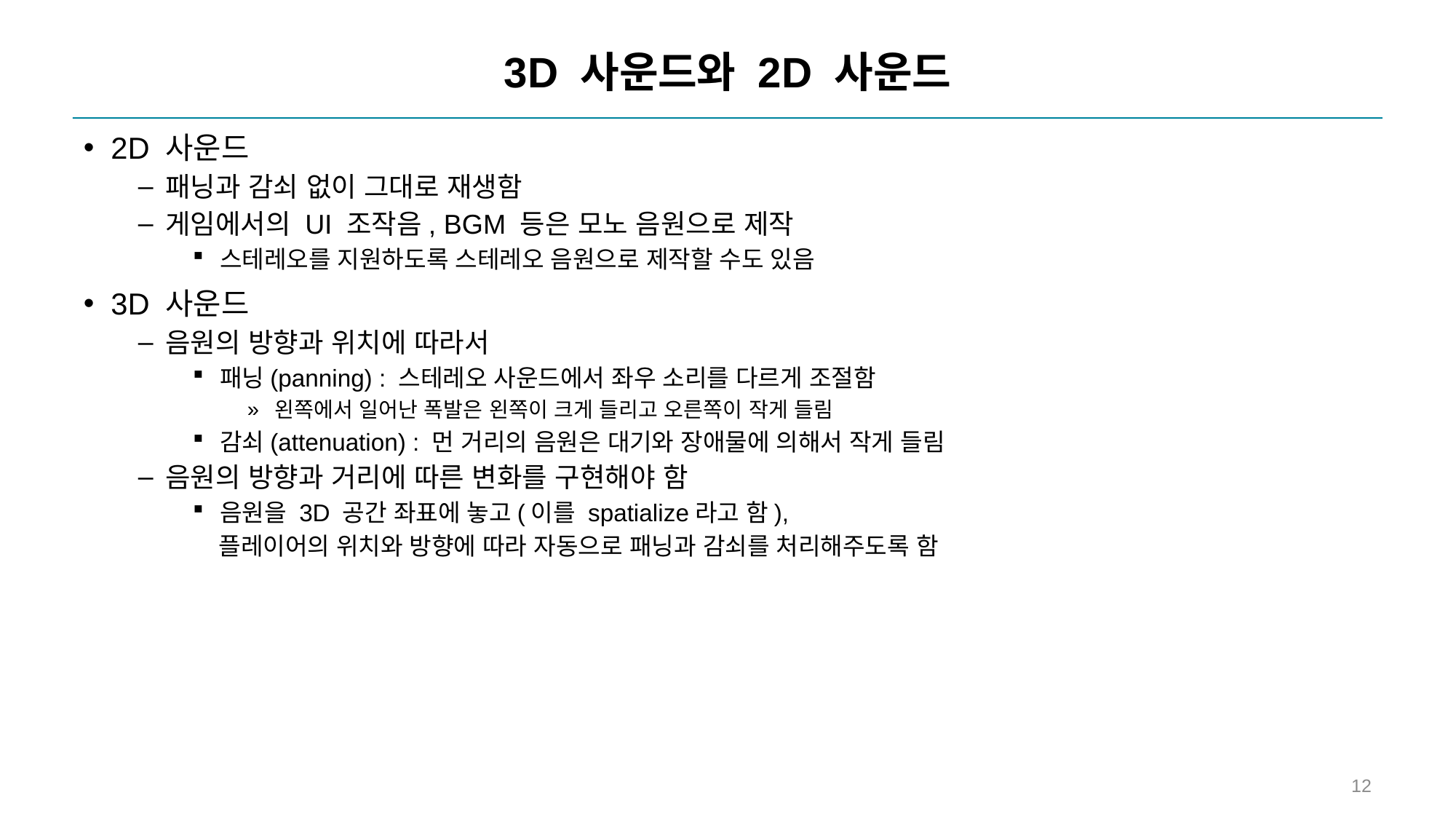

# 3D 사운드와 2D 사운드
2D 사운드
패닝과 감쇠 없이 그대로 재생함
게임에서의 UI 조작음, BGM 등은 모노 음원으로 제작
스테레오를 지원하도록 스테레오 음원으로 제작할 수도 있음
3D 사운드
음원의 방향과 위치에 따라서
패닝(panning) : 스테레오 사운드에서 좌우 소리를 다르게 조절함
왼쪽에서 일어난 폭발은 왼쪽이 크게 들리고 오른쪽이 작게 들림
감쇠(attenuation) : 먼 거리의 음원은 대기와 장애물에 의해서 작게 들림
음원의 방향과 거리에 따른 변화를 구현해야 함
음원을 3D 공간 좌표에 놓고(이를 spatialize라고 함),
   플레이어의 위치와 방향에 따라 자동으로 패닝과 감쇠를 처리해주도록 함

12